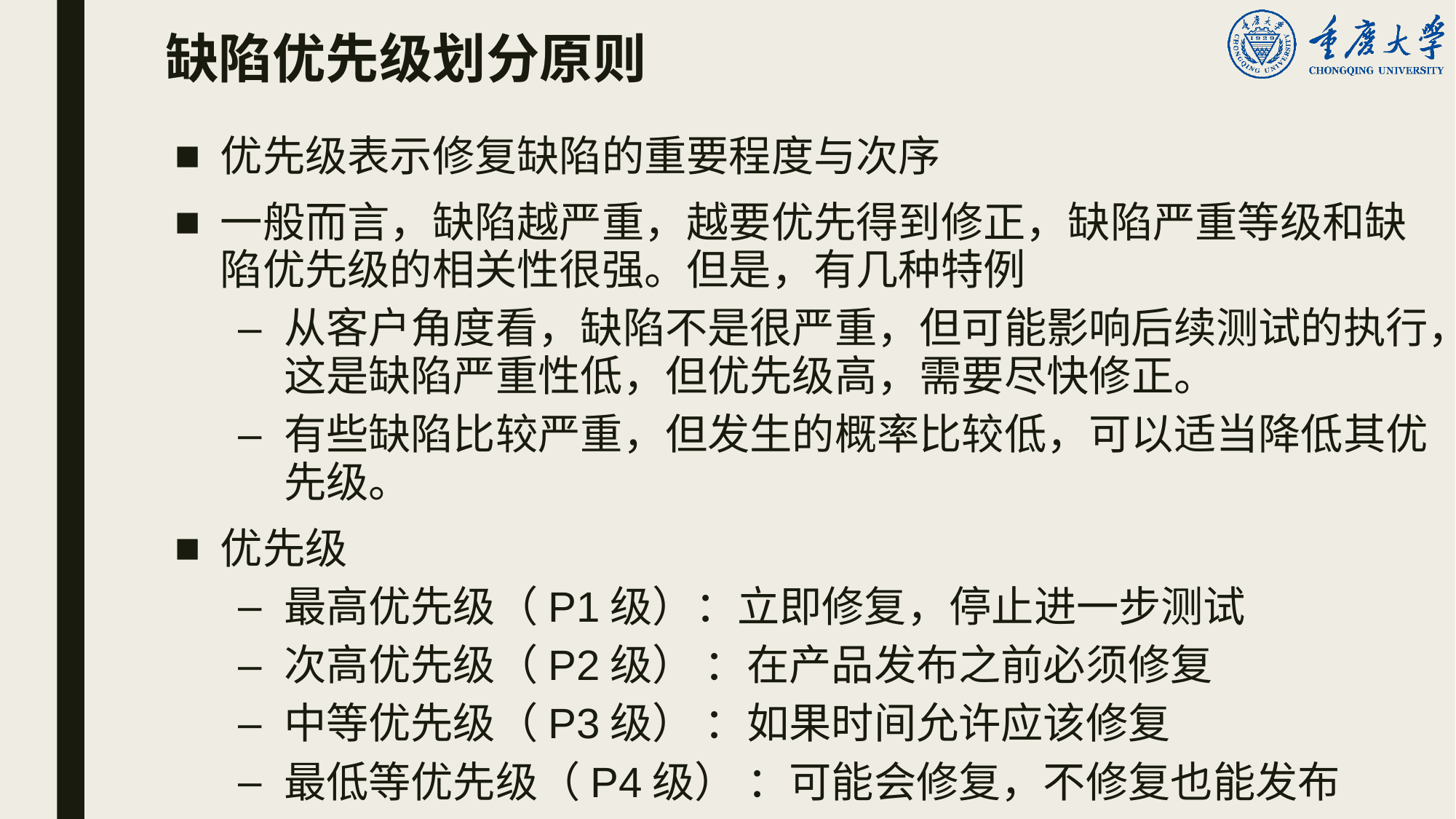

# 缺陷优先级划分原则
优先级表示修复缺陷的重要程度与次序
一般而言，缺陷越严重，越要优先得到修正，缺陷严重等级和缺陷优先级的相关性很强。但是，有几种特例
从客户角度看，缺陷不是很严重，但可能影响后续测试的执行，这是缺陷严重性低，但优先级高，需要尽快修正。
有些缺陷比较严重，但发生的概率比较低，可以适当降低其优先级。
优先级
最高优先级（P1级）：立即修复，停止进一步测试
次高优先级（P2级） ：在产品发布之前必须修复
中等优先级（P3级） ：如果时间允许应该修复
最低等优先级（P4级） ：可能会修复，不修复也能发布